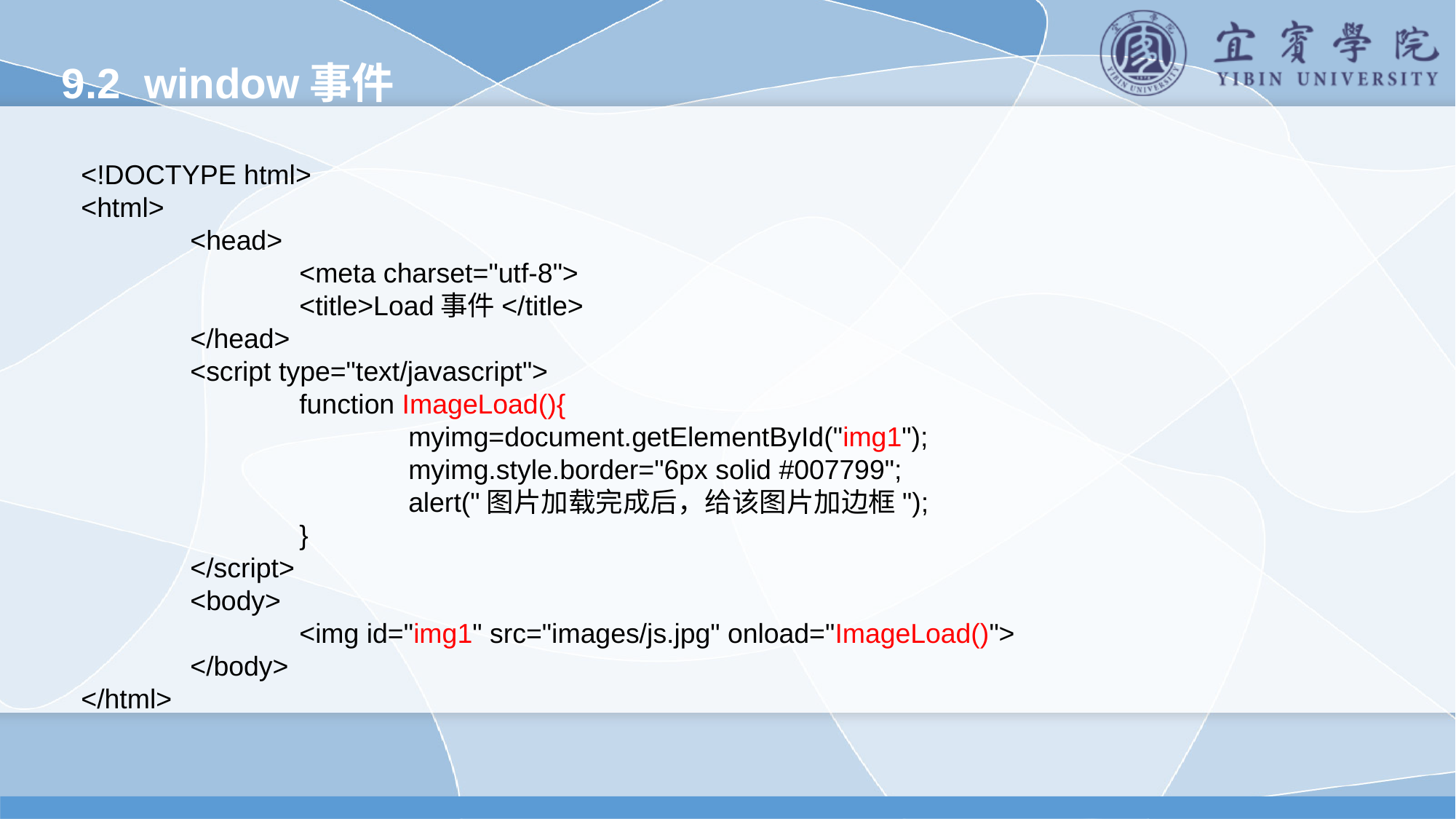

9.2  window事件
<!DOCTYPE html>
<html>
	<head>
		<meta charset="utf-8">
		<title>Load事件</title>
	</head>
	<script type="text/javascript">
		function ImageLoad(){
			myimg=document.getElementById("img1");
			myimg.style.border="6px solid #007799";
			alert("图片加载完成后，给该图片加边框");
		}
	</script>
	<body>
		<img id="img1" src="images/js.jpg" onload="ImageLoad()">
	</body>
</html>